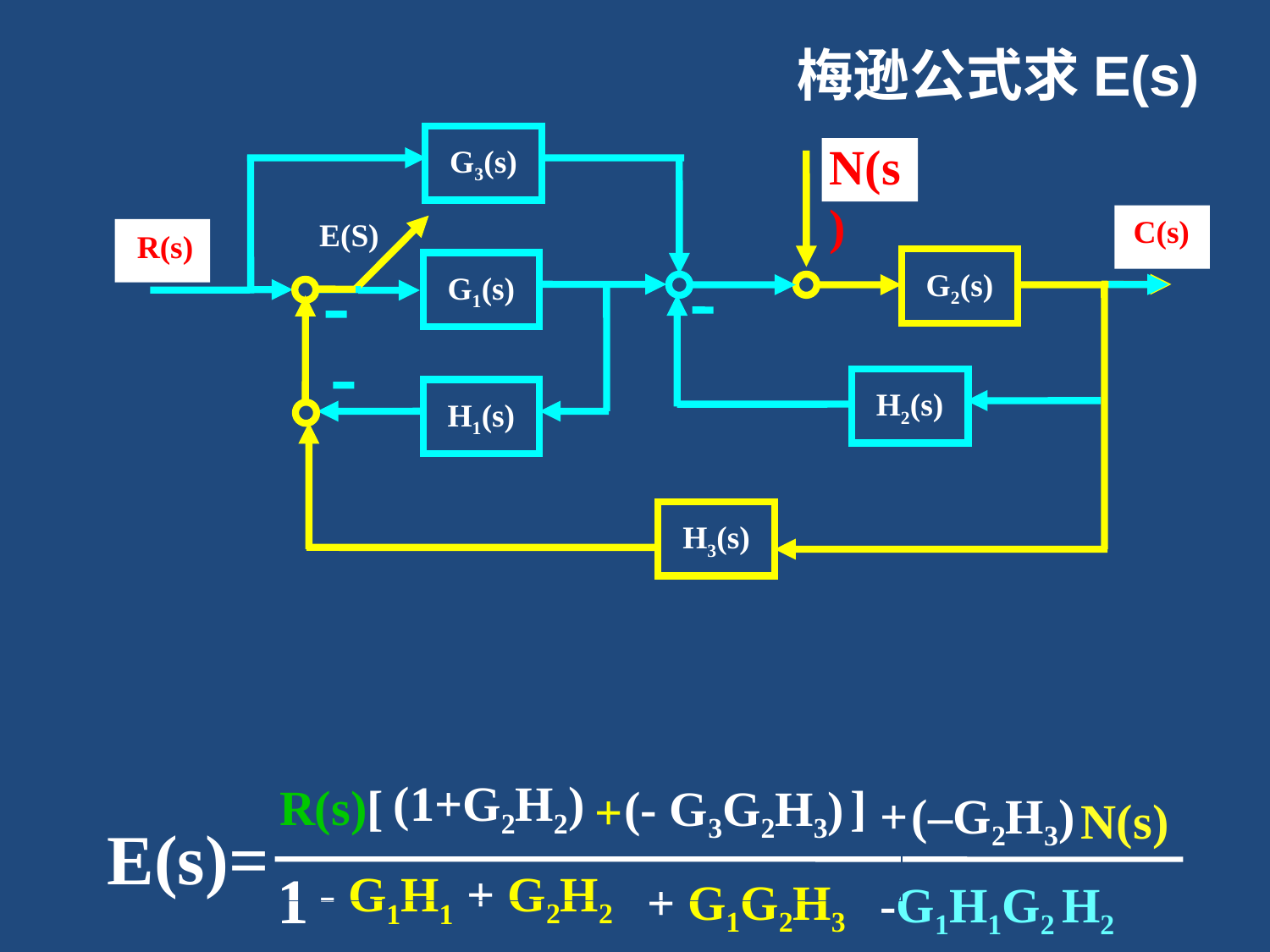

梅逊公式求E(s)

G3(s)

E(S)

R(s)
G2(s)

H3(s)

G3(s)

E(S)

R(s)
G2(s)

H3(s)

N(s)

C(s)

G1(s)

H2(s)
H1(s)

N(s)

G3(s)

C(s)

E(S)

R(s)
G2(s)
G1(s)

H2(s)
H1(s)

H3(s)

N(s)

G3(s)

C(s)

E(S)

R(s)
G2(s)
G1(s)

H2(s)
H1(s)

H3(s)

N(s)

G3(s)

C(s)

G2(s)
G1(s)

H2(s)
H1(s)

H3(s)

E(S)

R(s)

E(S)

R(s)

P2= - G3G2H3
△2= 1
P2△2=?
C(s)

G1(s)

H2(s)
H1(s)

P1= –G2H3

△1= 1
P1=1
△1=1+G2H2
P1△1= ?
(1+G2H2)
R(s)[                                      ]
(- G3G2H3)
+
+
(–G2H3)
N(s)
E(s)=
1
+ G2H2
- G1H1
+ G1G2H3
-G1H1G2 H2

12